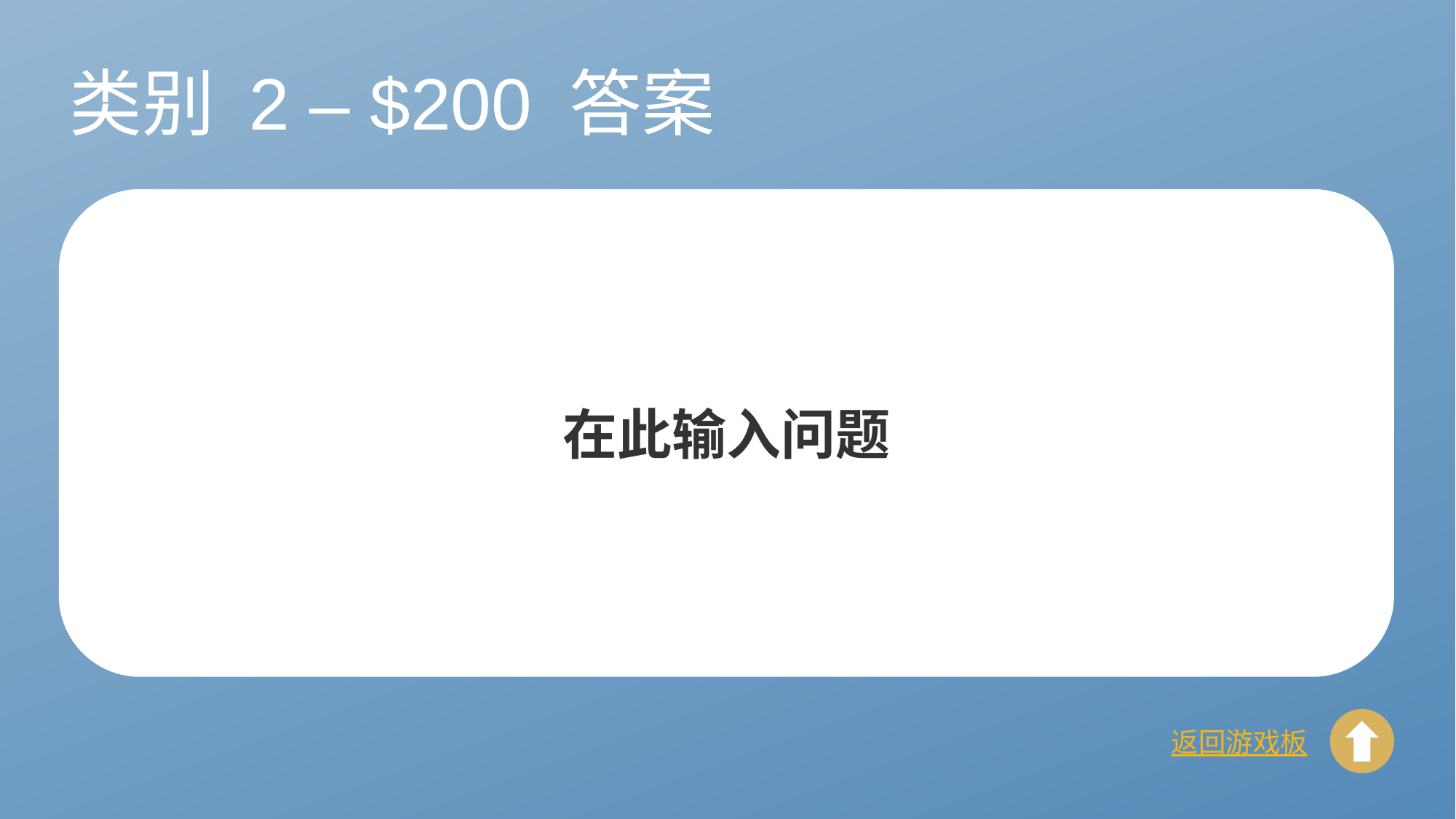

# 类别 2 – $200 答案
在此输入问题

返回游戏板